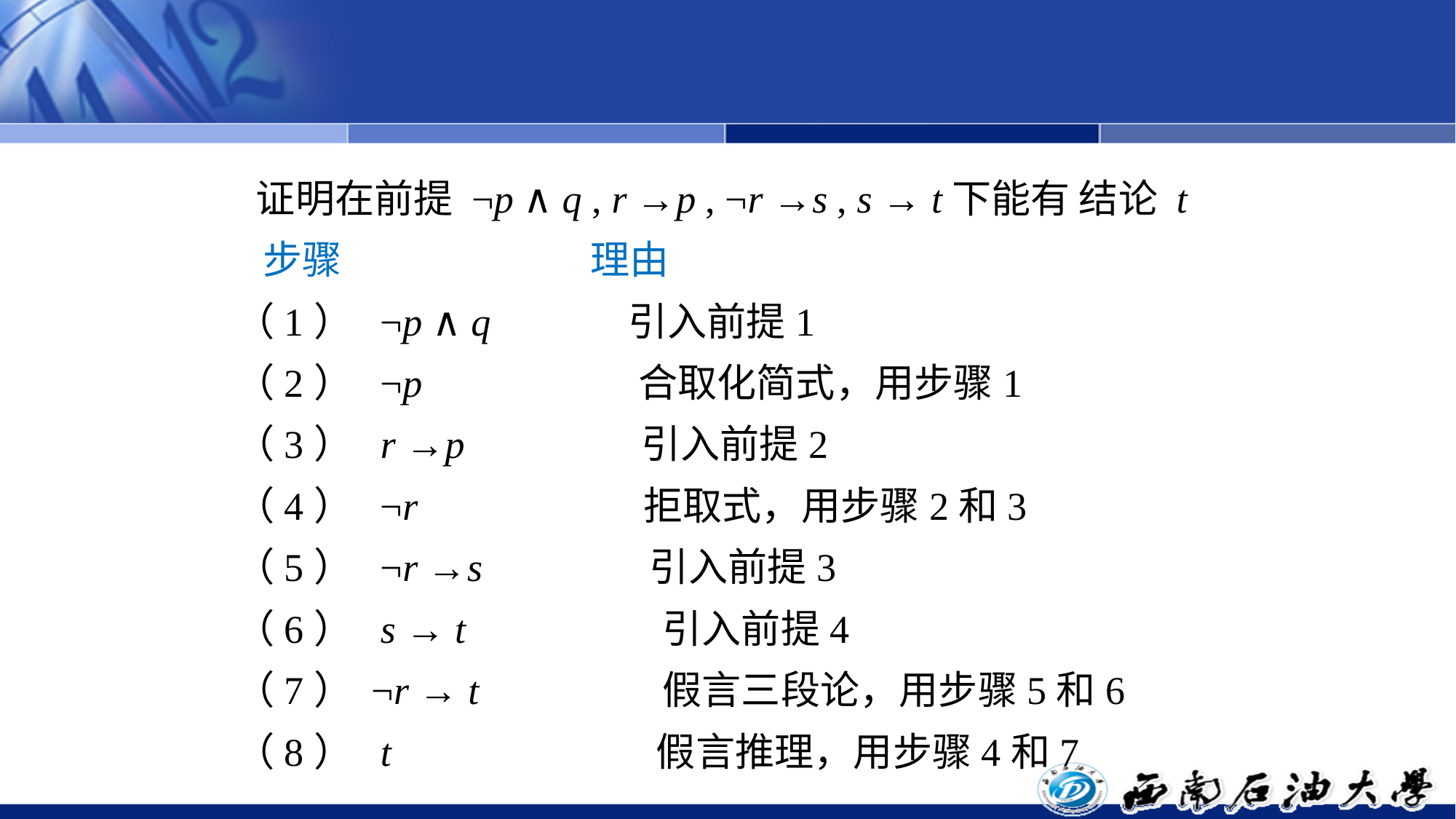

#
 证明在前提 ¬p ∧ q , r →p , ¬r →s , s → t下能有 结论 t
  步骤                            理由
（1）  ¬p ∧ q             引入前提1
（2）  ¬p                     合取化简式，用步骤1
（3）  r →p                 引入前提2
（4）  ¬r                      拒取式，用步骤2和3
（5）  ¬r →s                引入前提3
（6）  s → t		     引入前提4
（7） ¬r → t   	     假言三段论，用步骤5和6
（8）  t                          假言推理，用步骤4和7